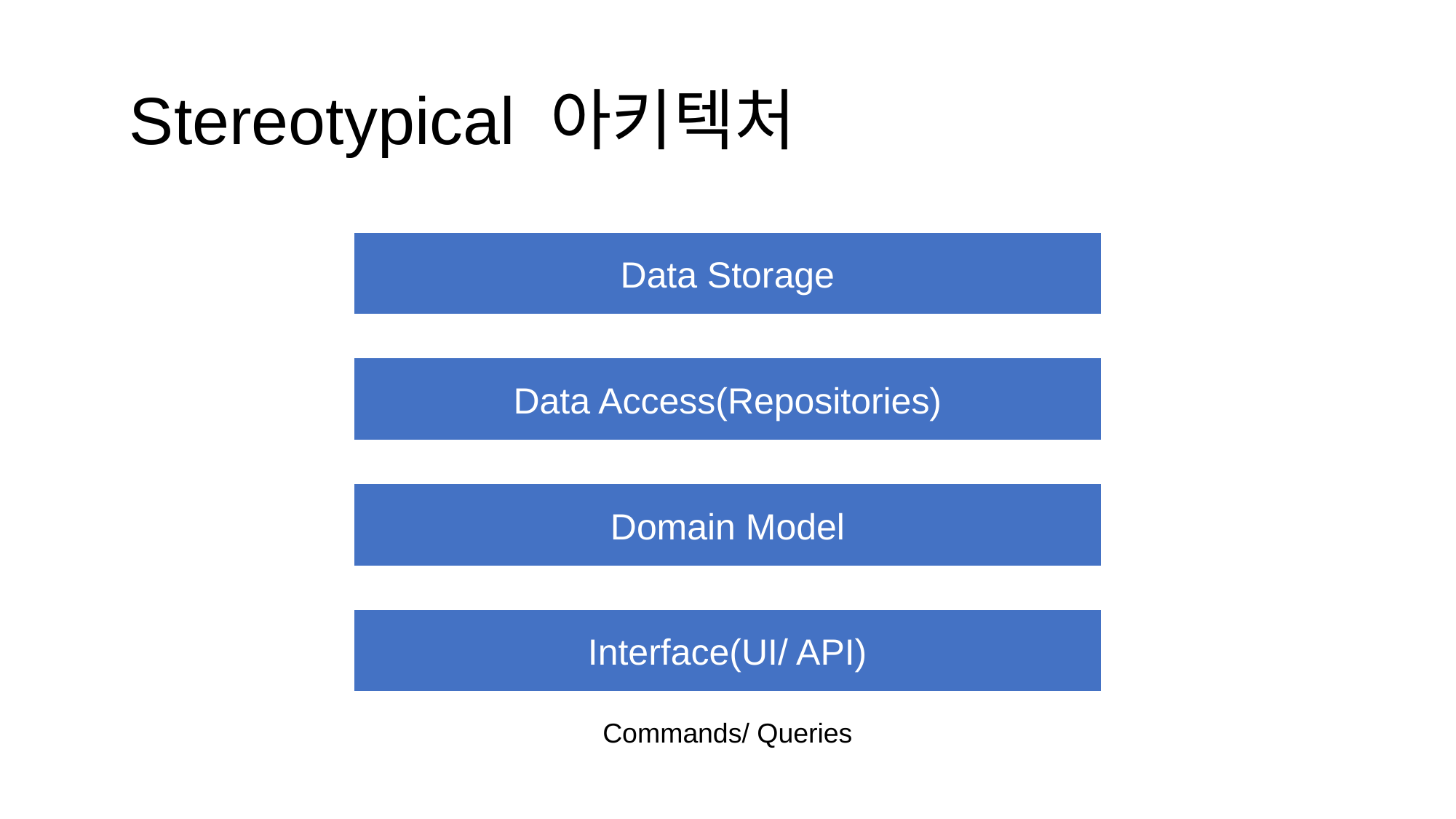

# Stereotypical 아키텍처
Data Storage
Data Access(Repositories)
Domain Model
Interface(UI/ API)
Commands/ Queries